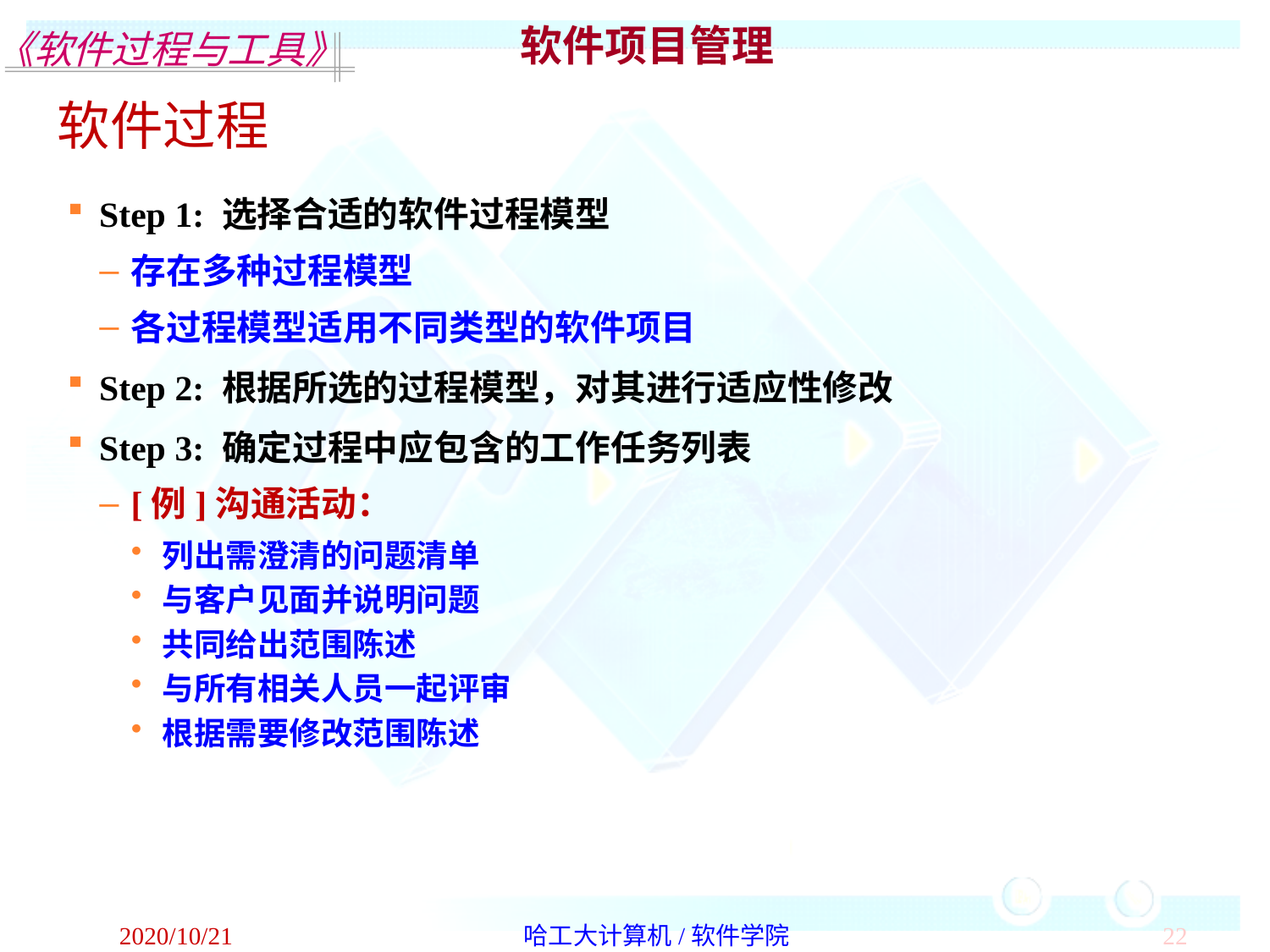

软件项目管理
软件过程
Step 1: 选择合适的软件过程模型
存在多种过程模型
各过程模型适用不同类型的软件项目
Step 2: 根据所选的过程模型，对其进行适应性修改
Step 3: 确定过程中应包含的工作任务列表
[例]沟通活动：
列出需澄清的问题清单
与客户见面并说明问题
共同给出范围陈述
与所有相关人员一起评审
根据需要修改范围陈述